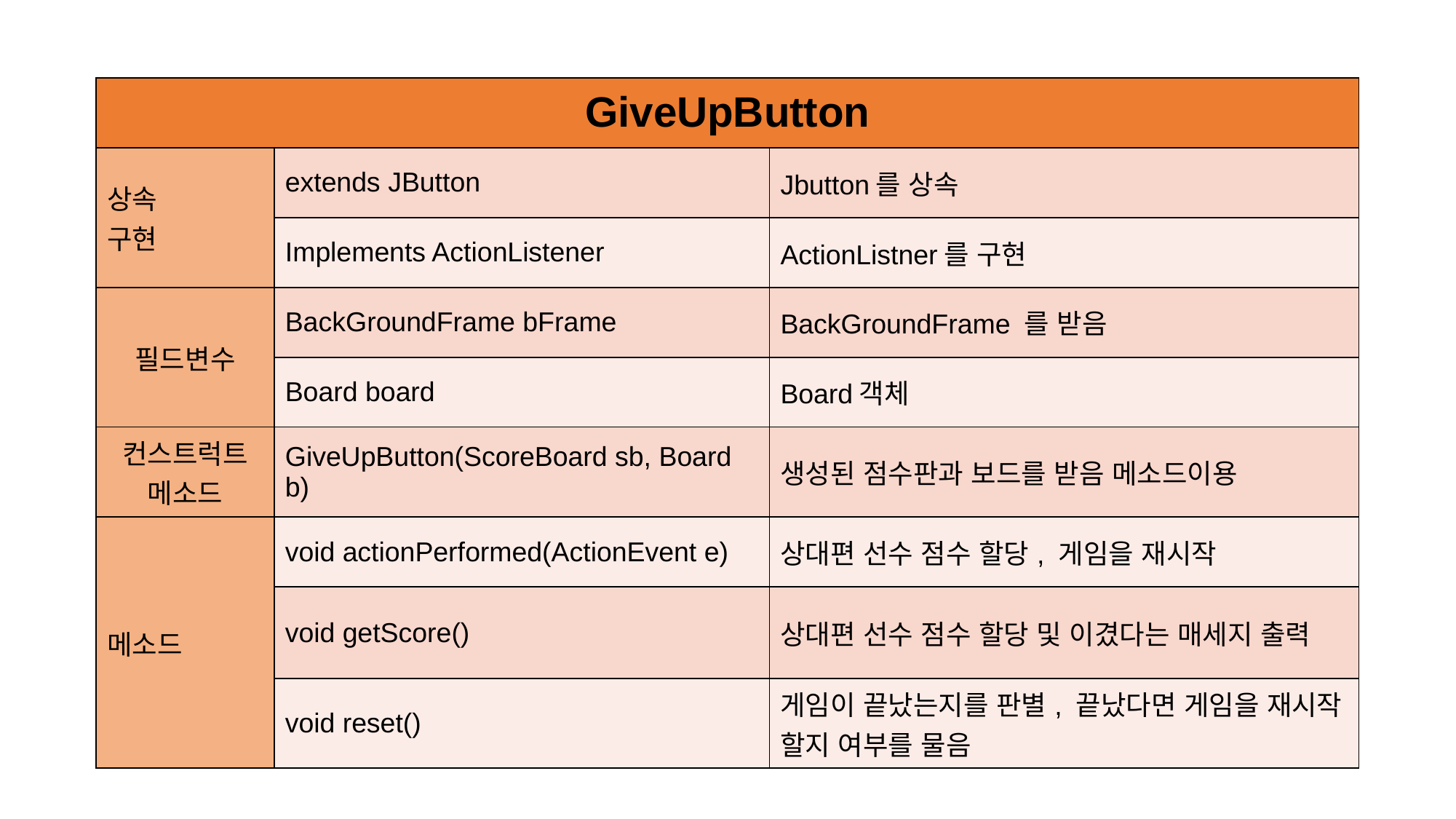

| GiveUpButton |  |  |
| --- | --- | --- |
| 상속 구현 | extends JButton | Jbutton를 상속 |
|  | Implements ActionListener | ActionListner를 구현 |
| 필드변수 | BackGroundFrame bFrame | BackGroundFrame 를 받음 |
|  | Board board | Board객체 |
| 컨스트럭트 메소드 | GiveUpButton(ScoreBoard sb, Board b) | 생성된 점수판과 보드를 받음 메소드이용 |
| 메소드 | void actionPerformed(ActionEvent e) | 상대편 선수 점수 할당, 게임을 재시작 |
|  | void getScore() | 상대편 선수 점수 할당 및 이겼다는 매세지 출력 |
|  | void reset() | 게임이 끝났는지를 판별, 끝났다면 게임을 재시작 할지 여부를 물음 |